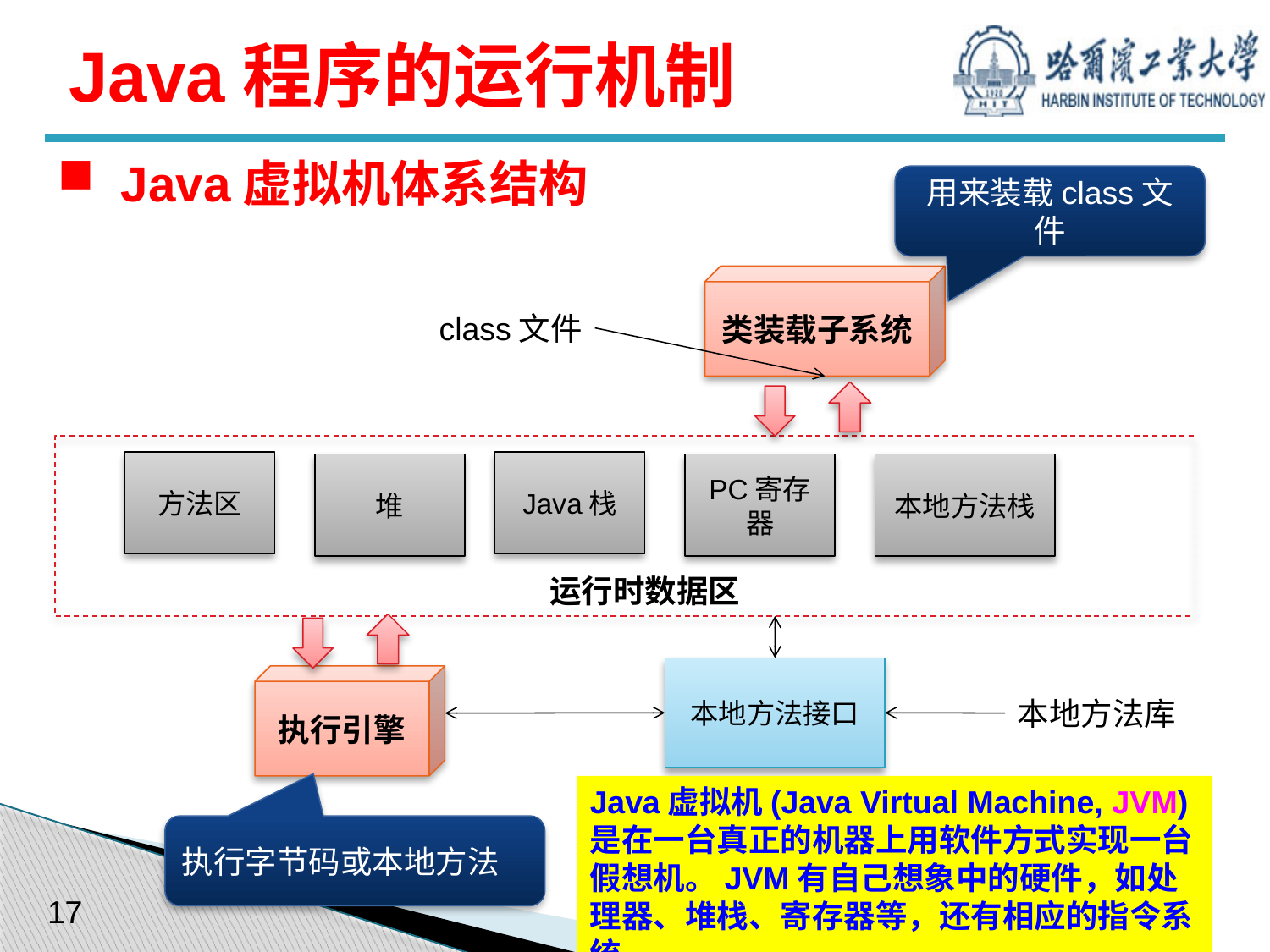

# Java程序的运行机制
Java虚拟机体系结构
用来装载class文件
类装载子系统
class文件

方法区
Java栈
PC寄存器
堆
本地方法栈
运行时数据区

本地方法接口
执行引擎
本地方法库
Java虚拟机(Java Virtual Machine, JVM)是在一台真正的机器上用软件方式实现一台假想机。JVM有自己想象中的硬件，如处理器、堆栈、寄存器等，还有相应的指令系统。
执行字节码或本地方法